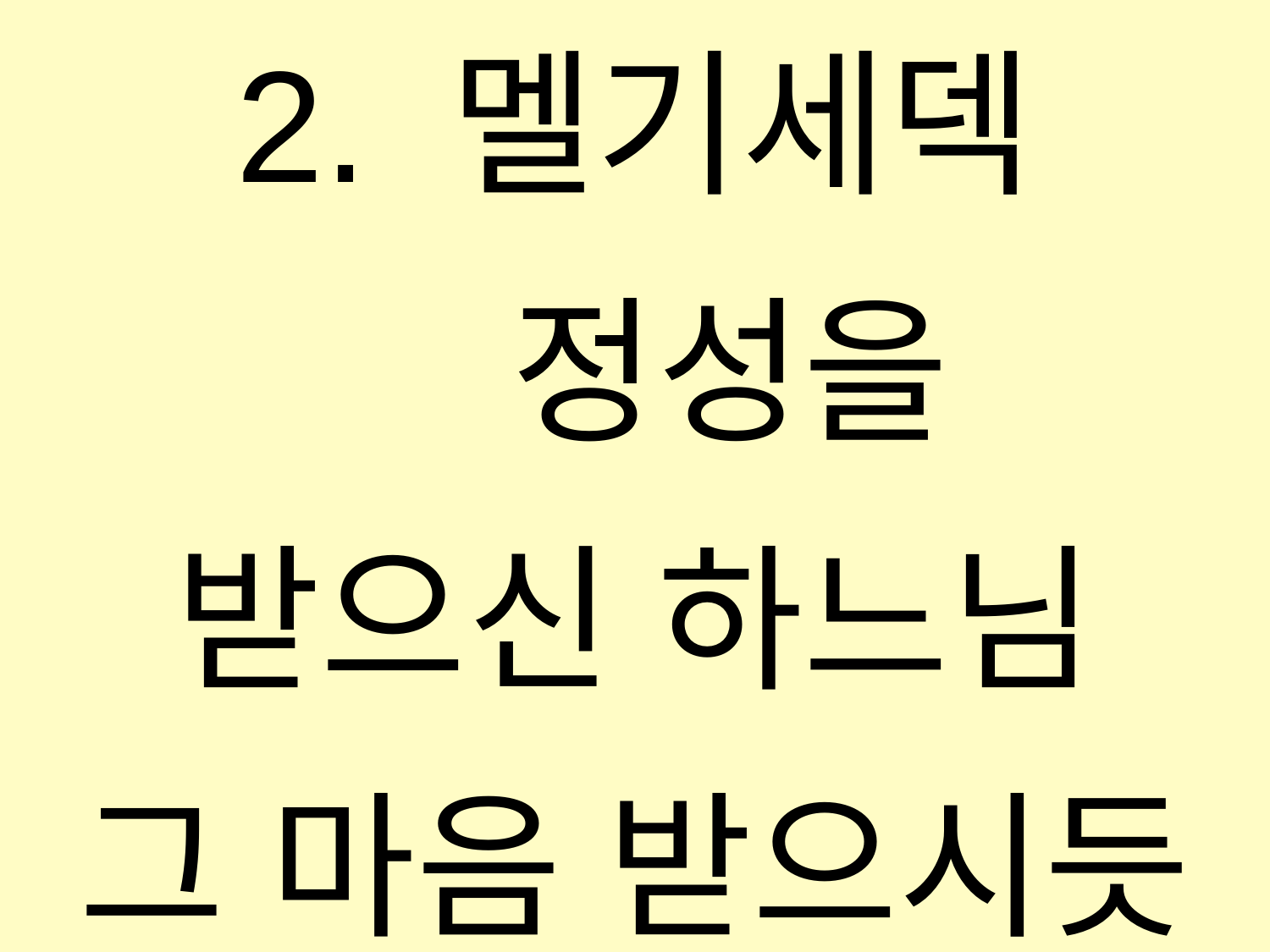

2. 멜기세덱 정성을
받으신 하느님
그 마음 받으시듯
이 예물 보셔요